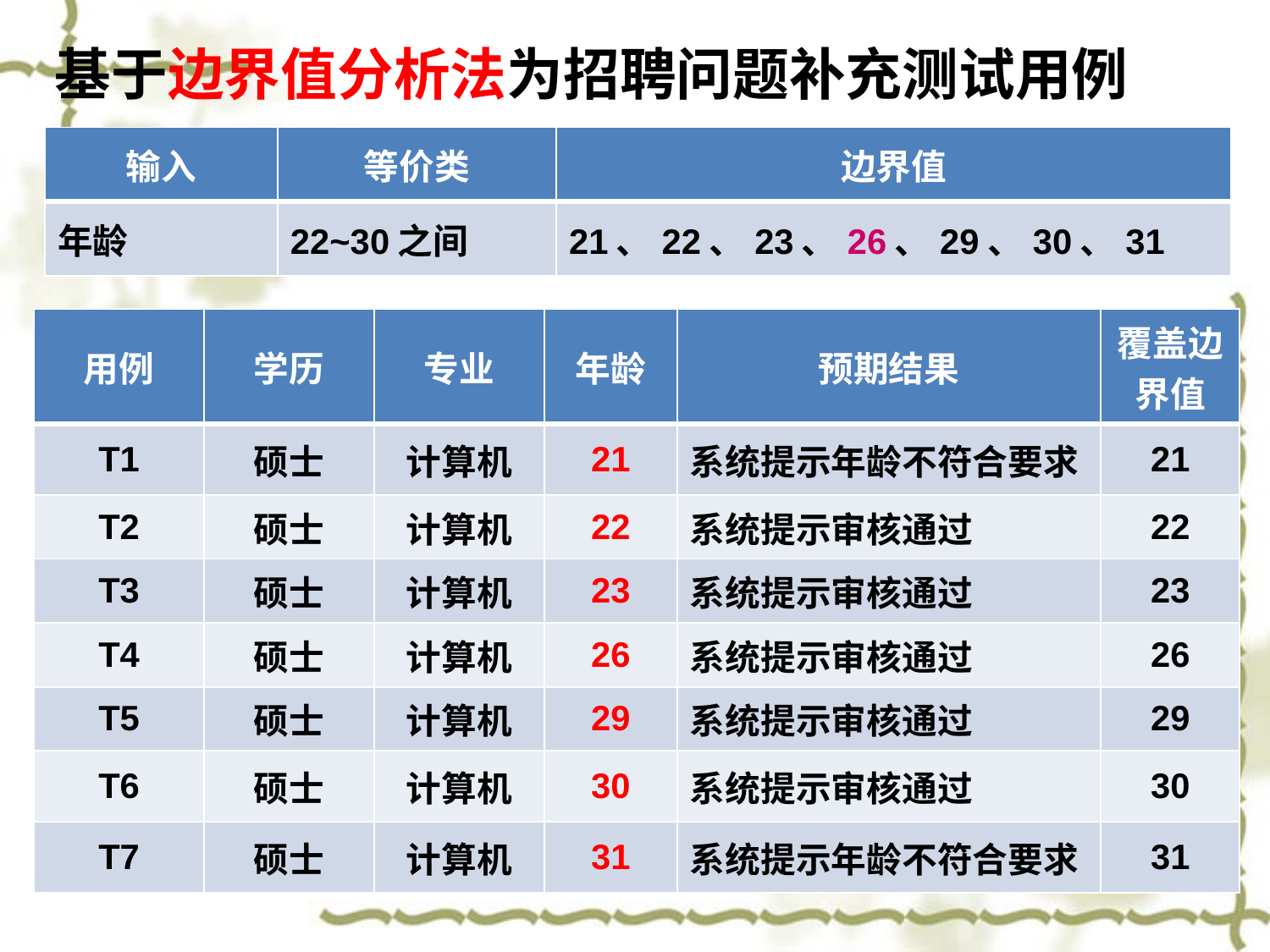

基于边界值分析法为招聘问题补充测试用例
| 输入 | 等价类 | 边界值 |
| --- | --- | --- |
| 年龄 | 22~30之间 | 21、22、23、26、29、30、31 |
| 用例 | 学历 | 专业 | 年龄 | 预期结果 | 覆盖边界值 |
| --- | --- | --- | --- | --- | --- |
| T1 | 硕士 | 计算机 | 21 | 系统提示年龄不符合要求 | 21 |
| T2 | 硕士 | 计算机 | 22 | 系统提示审核通过 | 22 |
| T3 | 硕士 | 计算机 | 23 | 系统提示审核通过 | 23 |
| T4 | 硕士 | 计算机 | 26 | 系统提示审核通过 | 26 |
| T5 | 硕士 | 计算机 | 29 | 系统提示审核通过 | 29 |
| T6 | 硕士 | 计算机 | 30 | 系统提示审核通过 | 30 |
| T7 | 硕士 | 计算机 | 31 | 系统提示年龄不符合要求 | 31 |